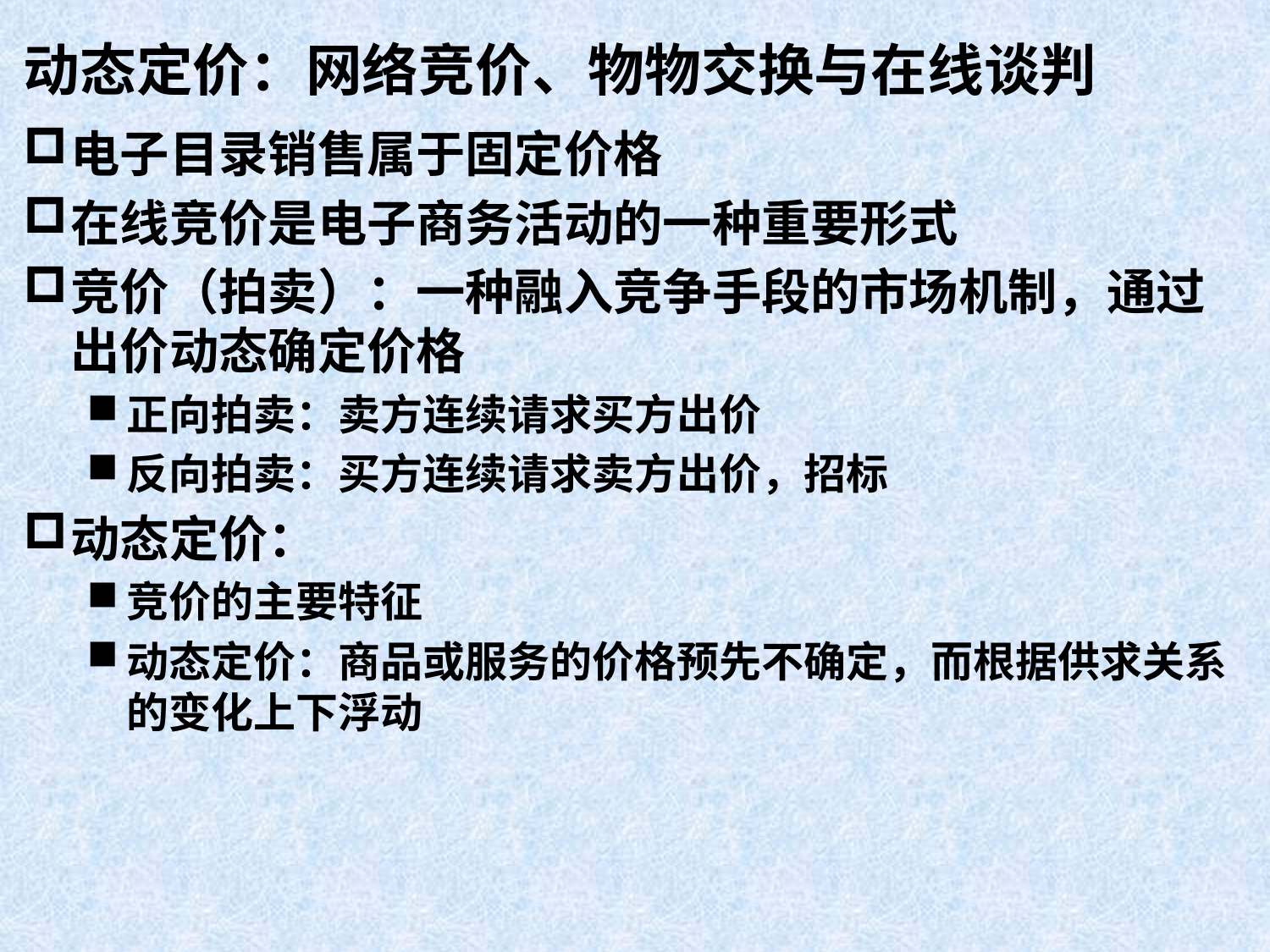

# 动态定价：网络竞价、物物交换与在线谈判
电子目录销售属于固定价格
在线竞价是电子商务活动的一种重要形式
竞价（拍卖）：一种融入竞争手段的市场机制，通过出价动态确定价格
正向拍卖：卖方连续请求买方出价
反向拍卖：买方连续请求卖方出价，招标
动态定价：
竞价的主要特征
动态定价：商品或服务的价格预先不确定，而根据供求关系的变化上下浮动